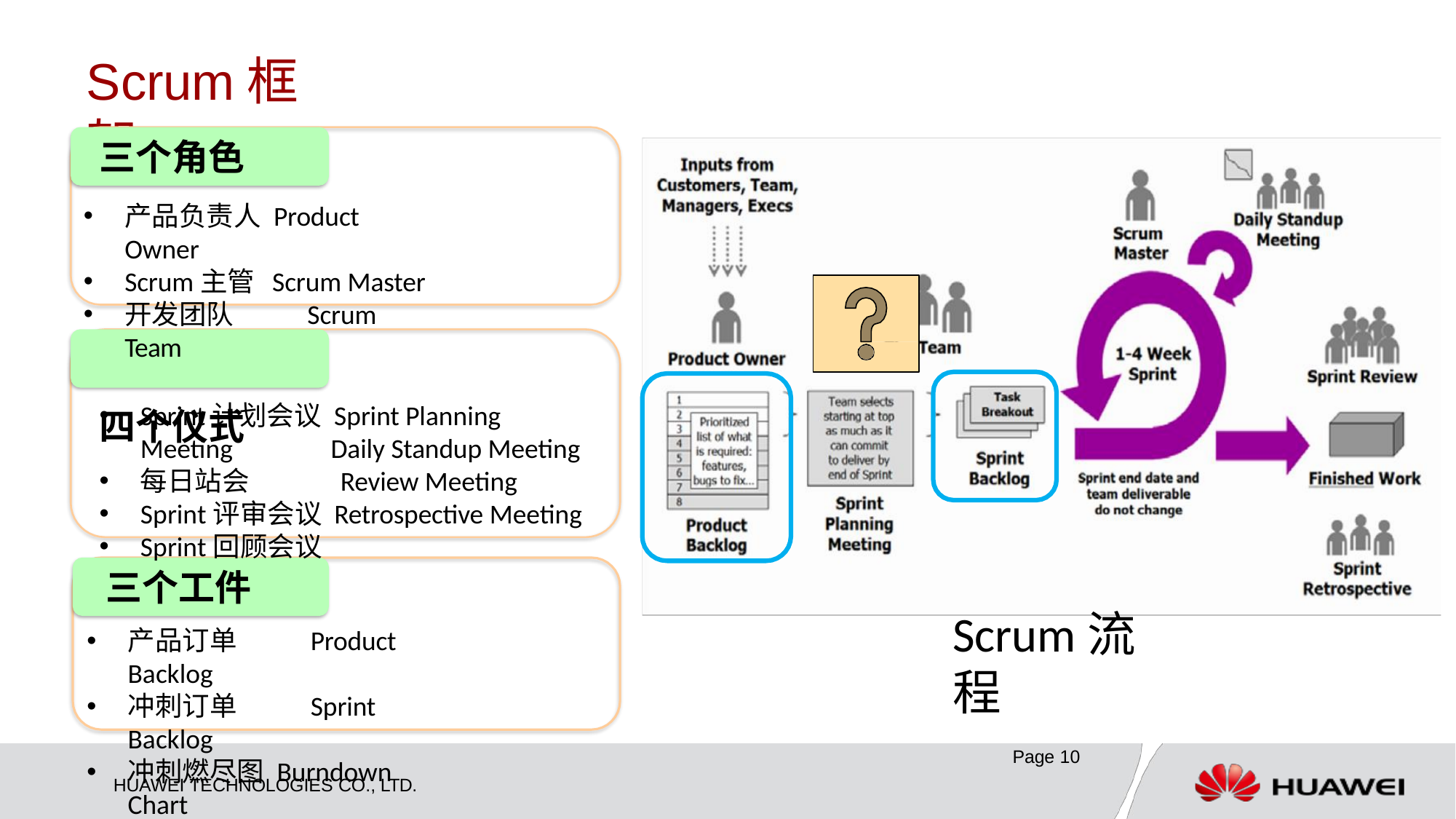

# Scrum框架

三个角色
产品负责人 Product Owner
Scrum主管 Scrum Master
开发团队	Scrum Team

四个仪式

Sprint计划会议 Sprint Planning Meeting
每日站会
Sprint评审会议
Sprint回顾会议
Daily Standup Meeting  Review Meeting  Retrospective Meeting
三个工件
产品订单	Product Backlog
冲刺订单	Sprint Backlog
冲刺燃尽图 Burndown Chart

Scrum流程
Page 10

HUAWEI TECHNOLOGIES CO., LTD.